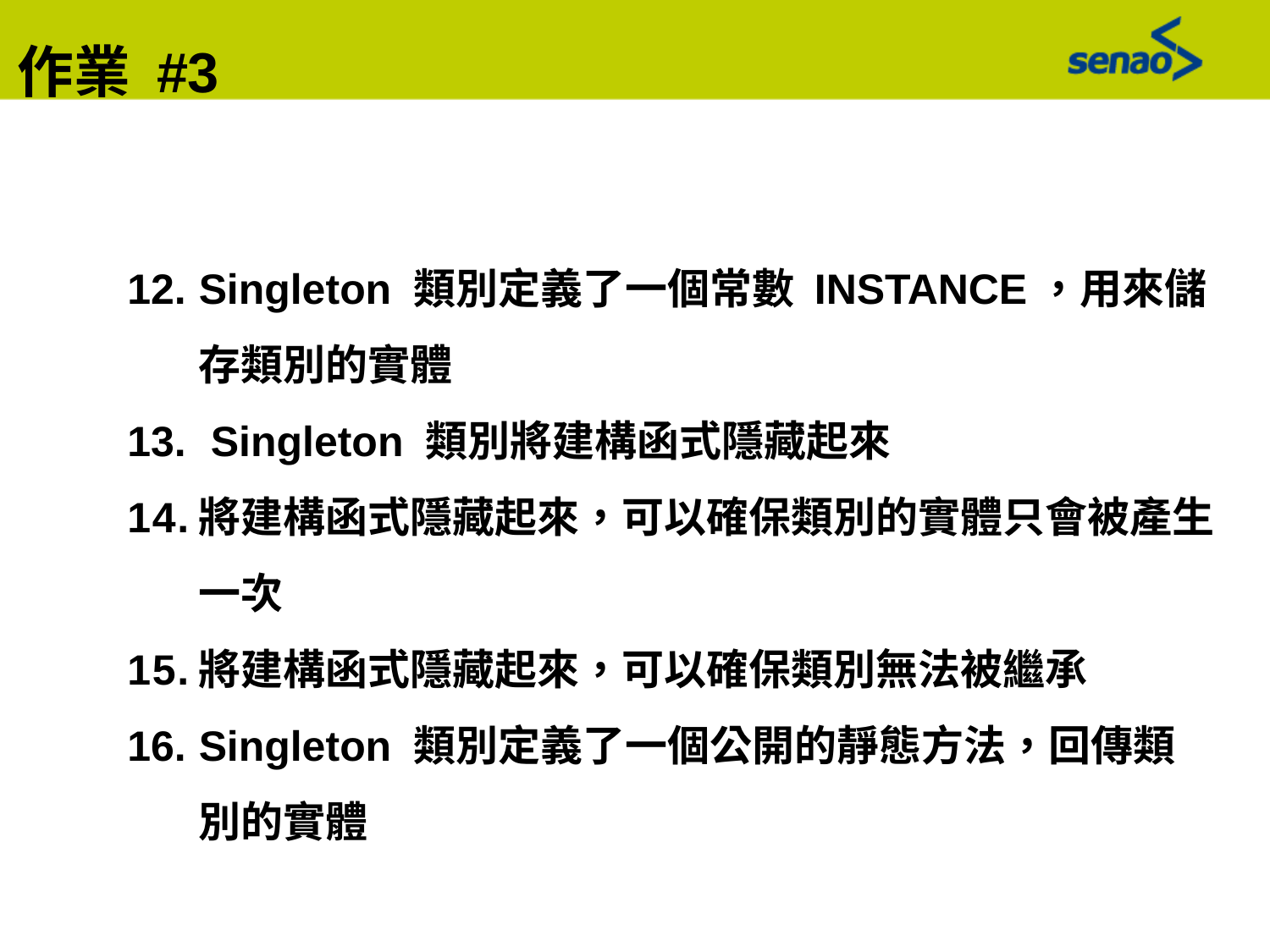

作業 #3
Singleton 類別定義了一個常數 INSTANCE，用來儲存類別的實體
 Singleton 類別將建構函式隱藏起來
將建構函式隱藏起來，可以確保類別的實體只會被產生一次
將建構函式隱藏起來，可以確保類別無法被繼承
Singleton 類別定義了一個公開的靜態方法，回傳類別的實體